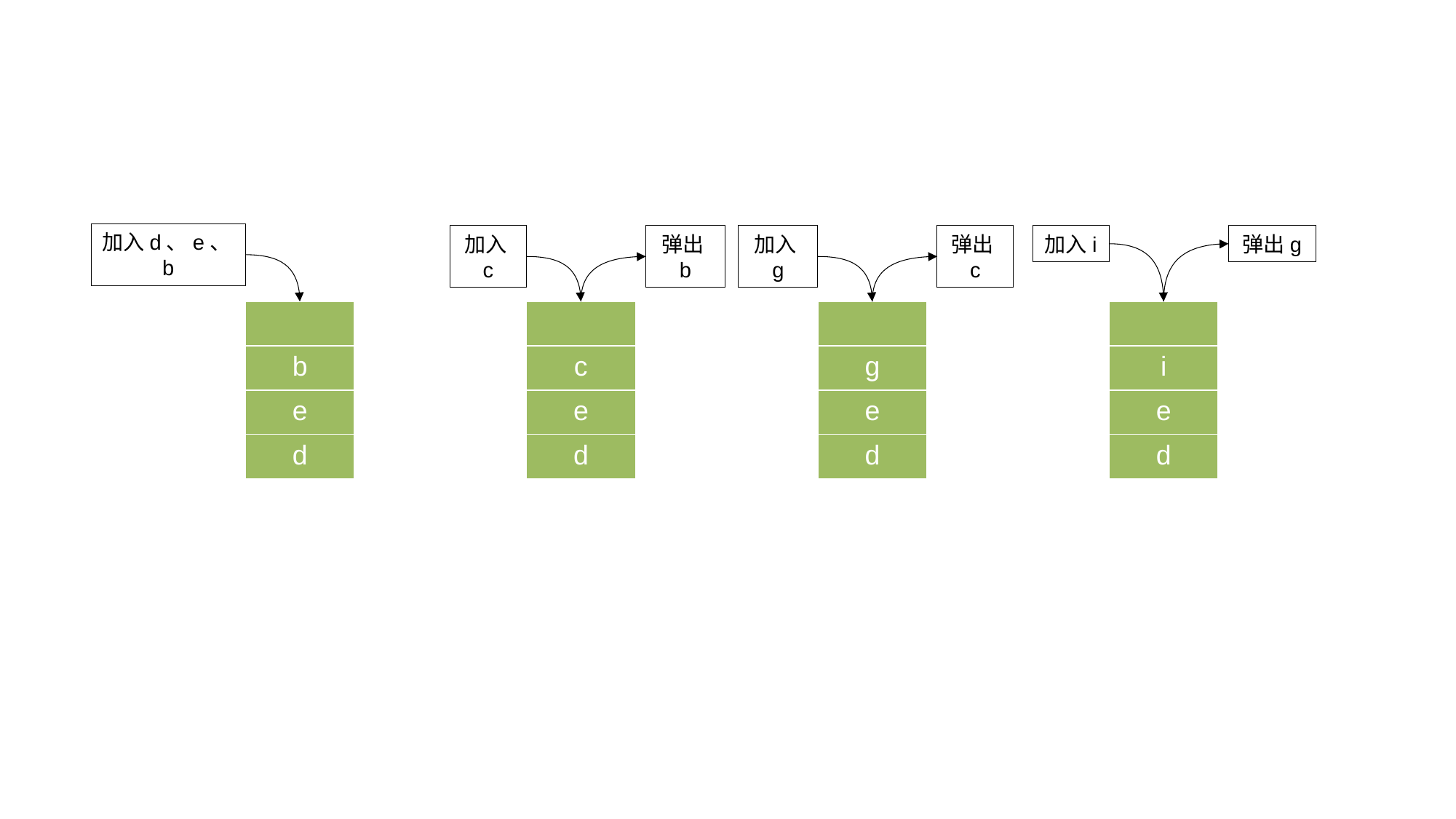

加入d、e、b
加入c
加入g
加入i
弹出b
弹出c
弹出g
|  |
| --- |
| b |
| e |
| d |
|  |
| --- |
| c |
| e |
| d |
|  |
| --- |
| g |
| e |
| d |
|  |
| --- |
| i |
| e |
| d |